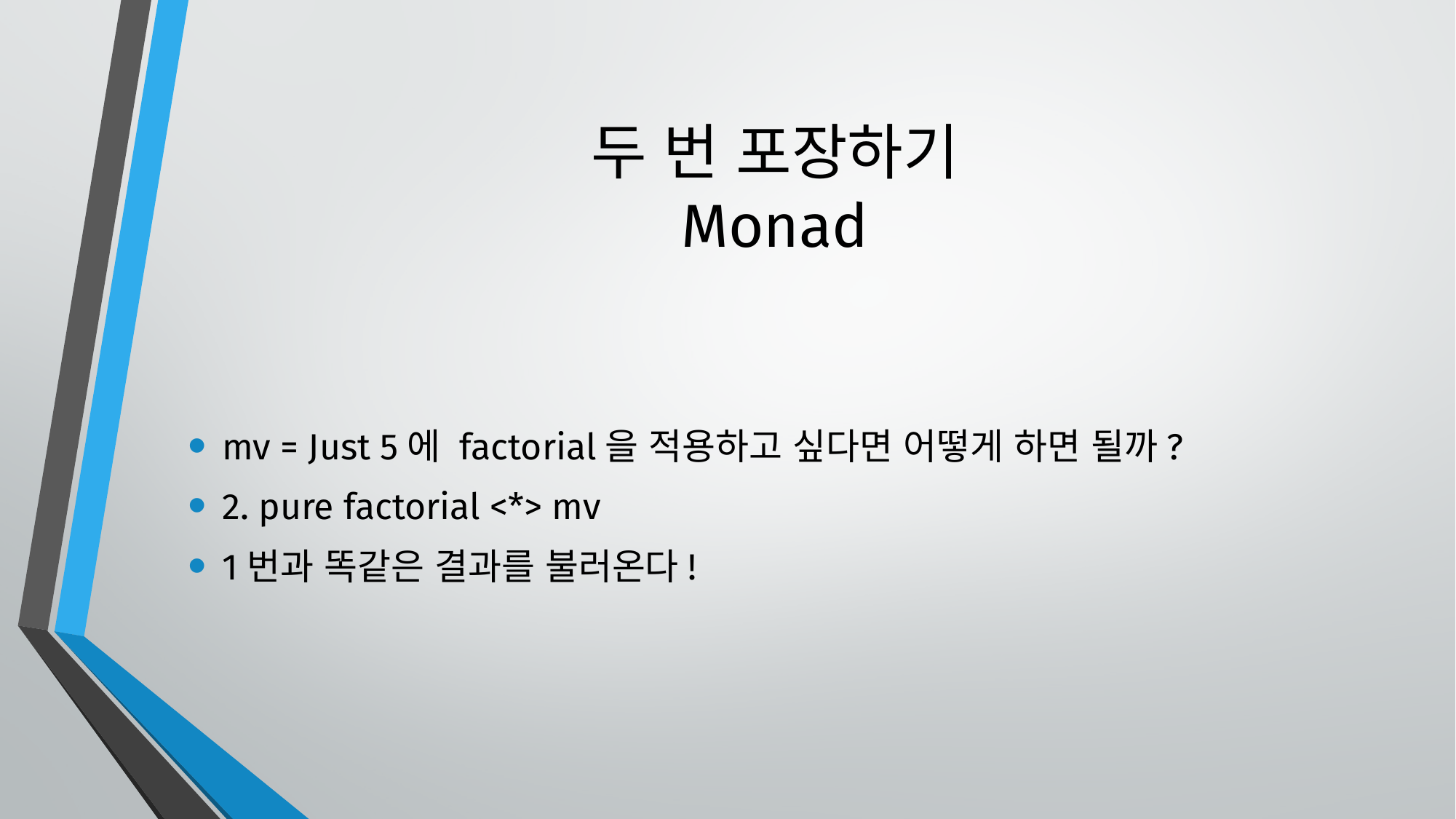

# 두 번 포장하기 Monad
mv = Just 5에 factorial을 적용하고 싶다면 어떻게 하면 될까?
2. pure factorial <*> mv
1번과 똑같은 결과를 불러온다!